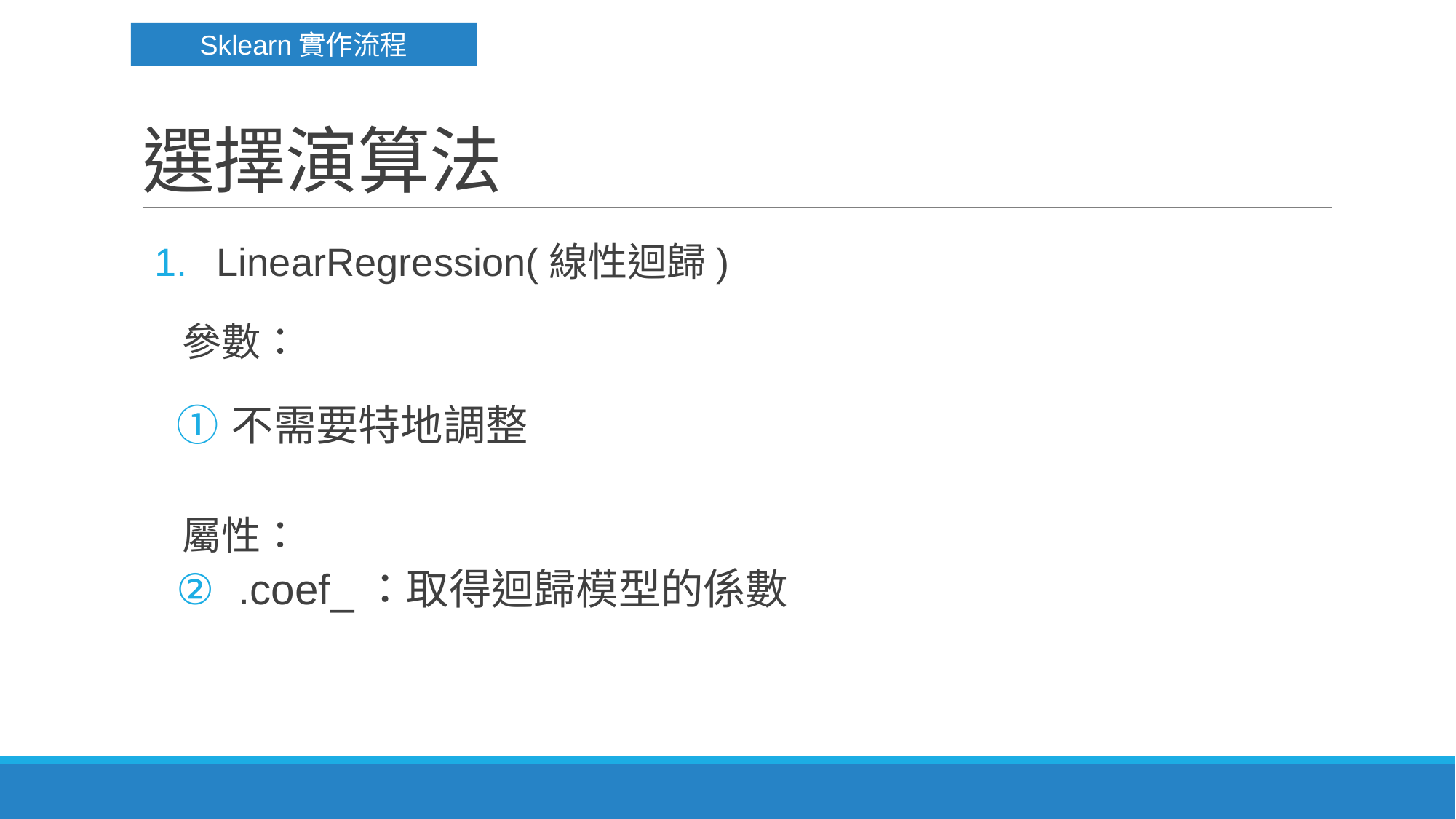

Sklearn實作流程
# 選擇演算法
LinearRegression(線性迴歸)
  參數：
不需要特地調整

  屬性：
.coef_：取得迴歸模型的係數